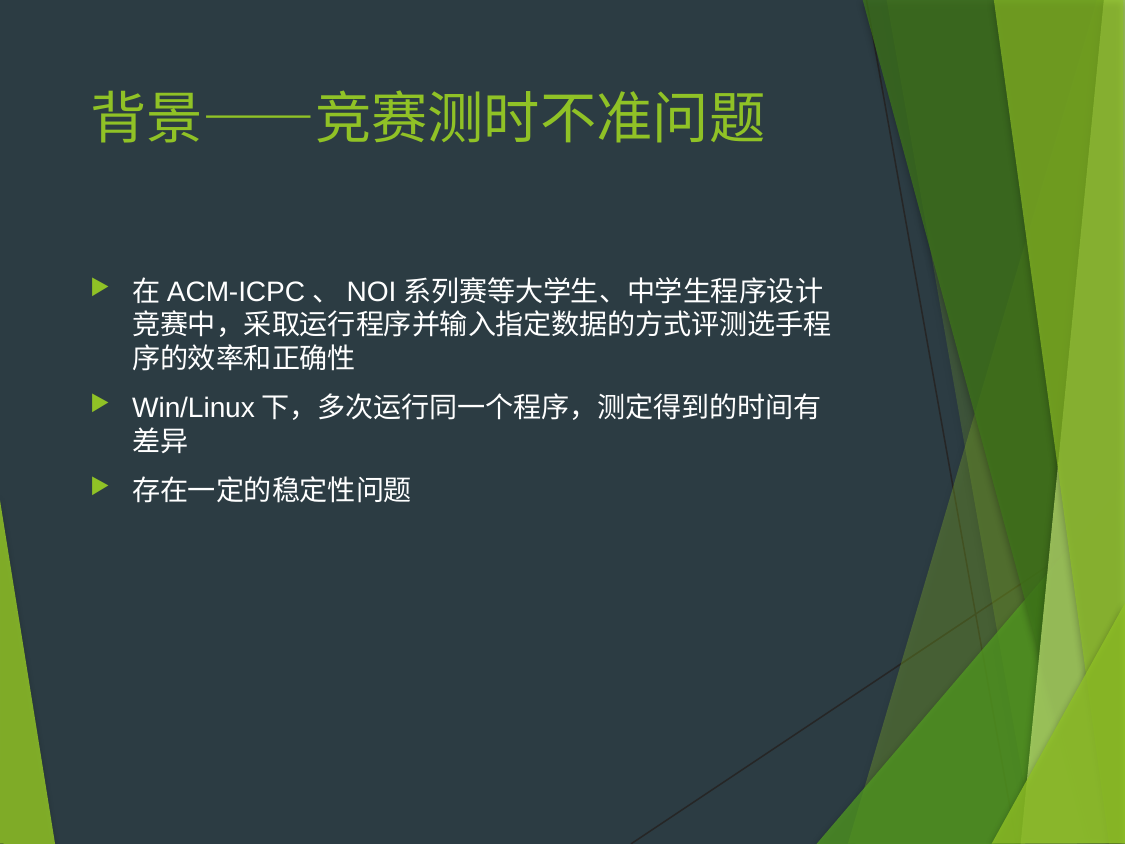

# 背景——竞赛测时不准问题
在ACM-ICPC、NOI系列赛等大学生、中学生程序设计竞赛中，采取运行程序并输入指定数据的方式评测选手程序的效率和正确性
Win/Linux下，多次运行同一个程序，测定得到的时间有差异
存在一定的稳定性问题